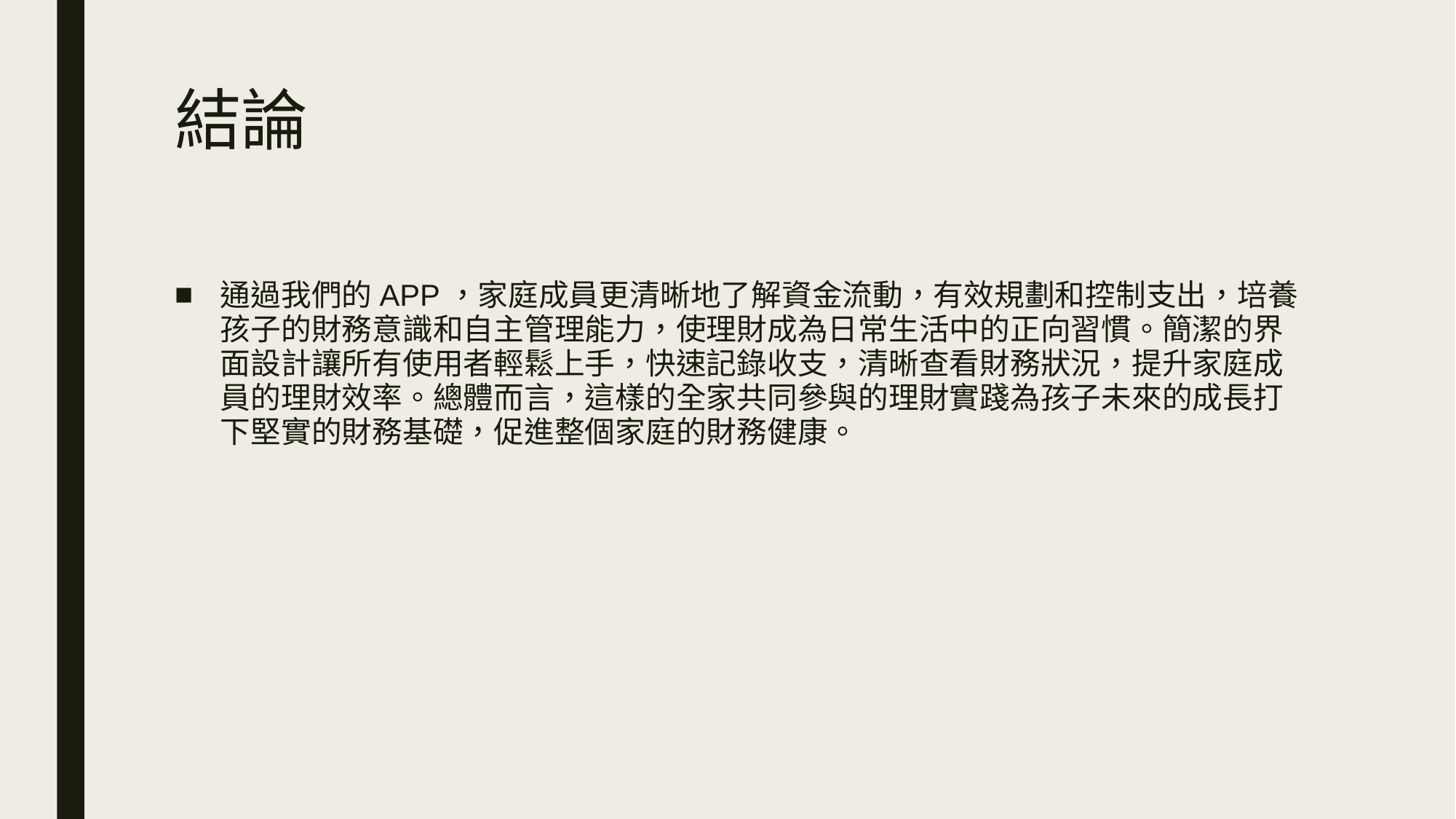

# 結論
通過我們的APP，家庭成員更清晰地了解資金流動，有效規劃和控制支出，培養孩子的財務意識和自主管理能力，使理財成為日常生活中的正向習慣。簡潔的界面設計讓所有使用者輕鬆上手，快速記錄收支，清晰查看財務狀況，提升家庭成員的理財效率。總體而言，這樣的全家共同參與的理財實踐為孩子未來的成長打下堅實的財務基礎，促進整個家庭的財務健康。